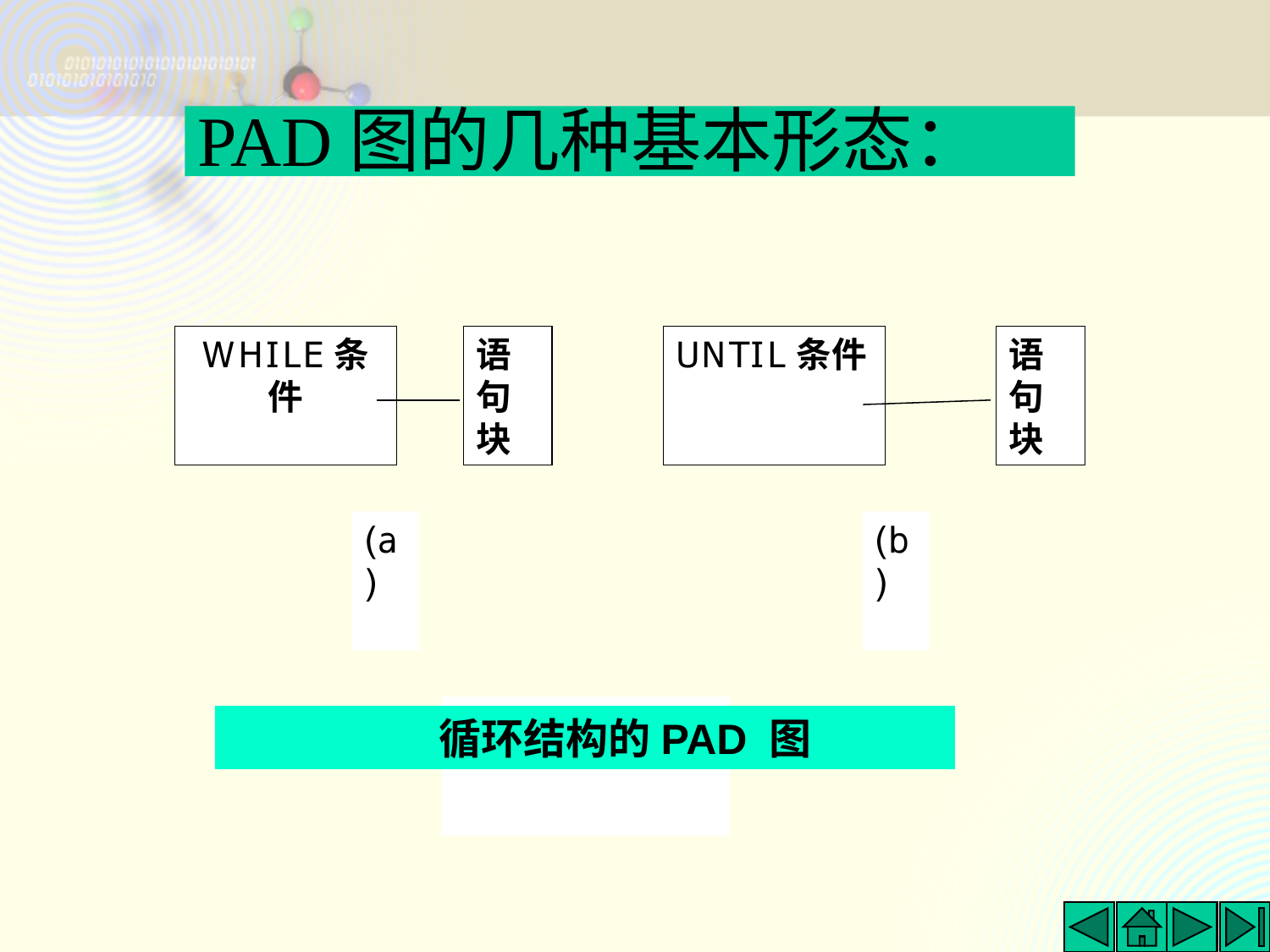

PAD图的几种基本形态：
WHILE条件
语句块
UNTIL条件

语句块

(a)
(b)

　　　　　循环结构的PAD 图